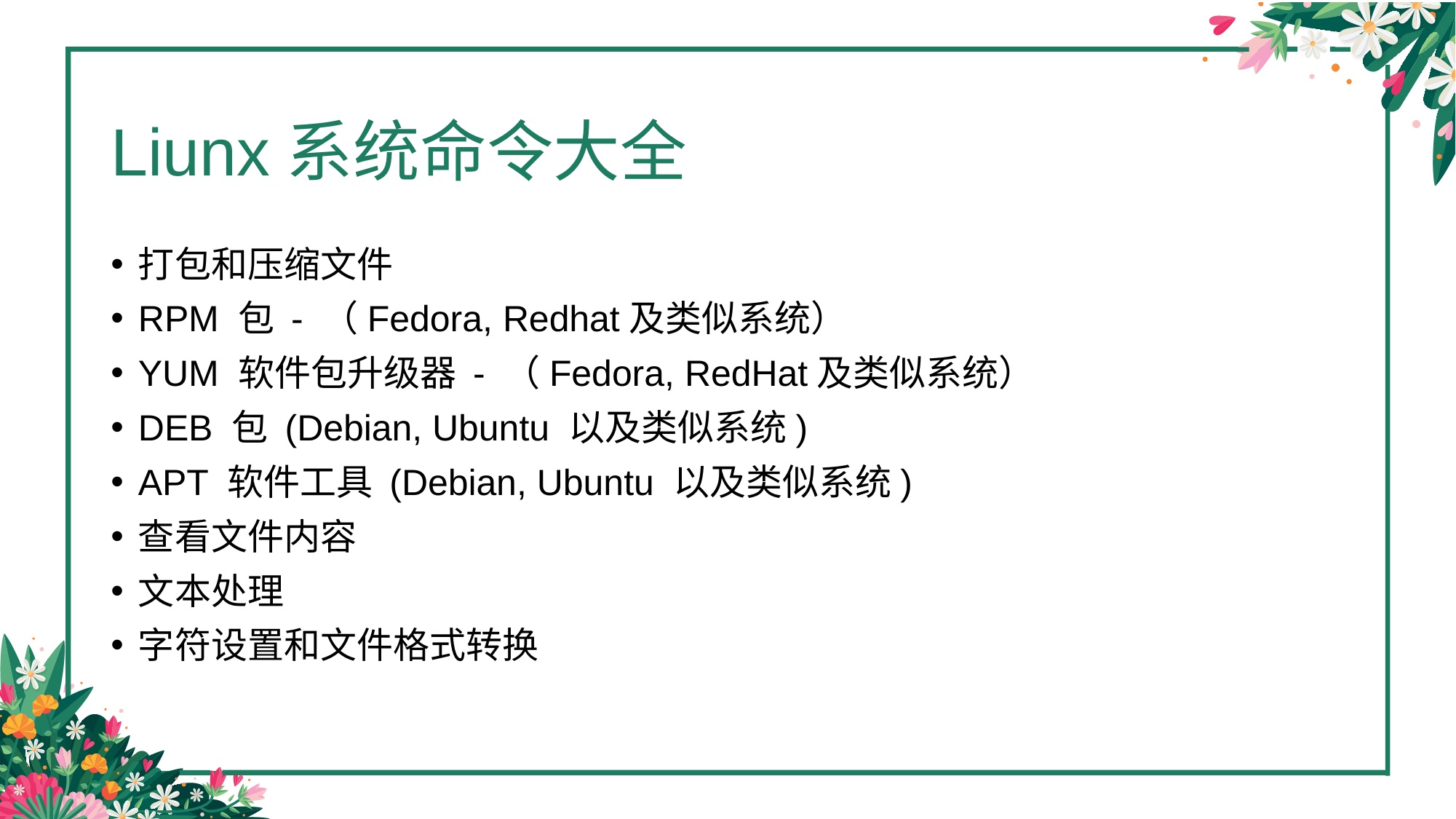

# Liunx系统命令大全
打包和压缩文件
RPM 包 - （Fedora, Redhat及类似系统）
YUM 软件包升级器 - （Fedora, RedHat及类似系统）
DEB 包 (Debian, Ubuntu 以及类似系统)
APT 软件工具 (Debian, Ubuntu 以及类似系统)
查看文件内容
文本处理
字符设置和文件格式转换